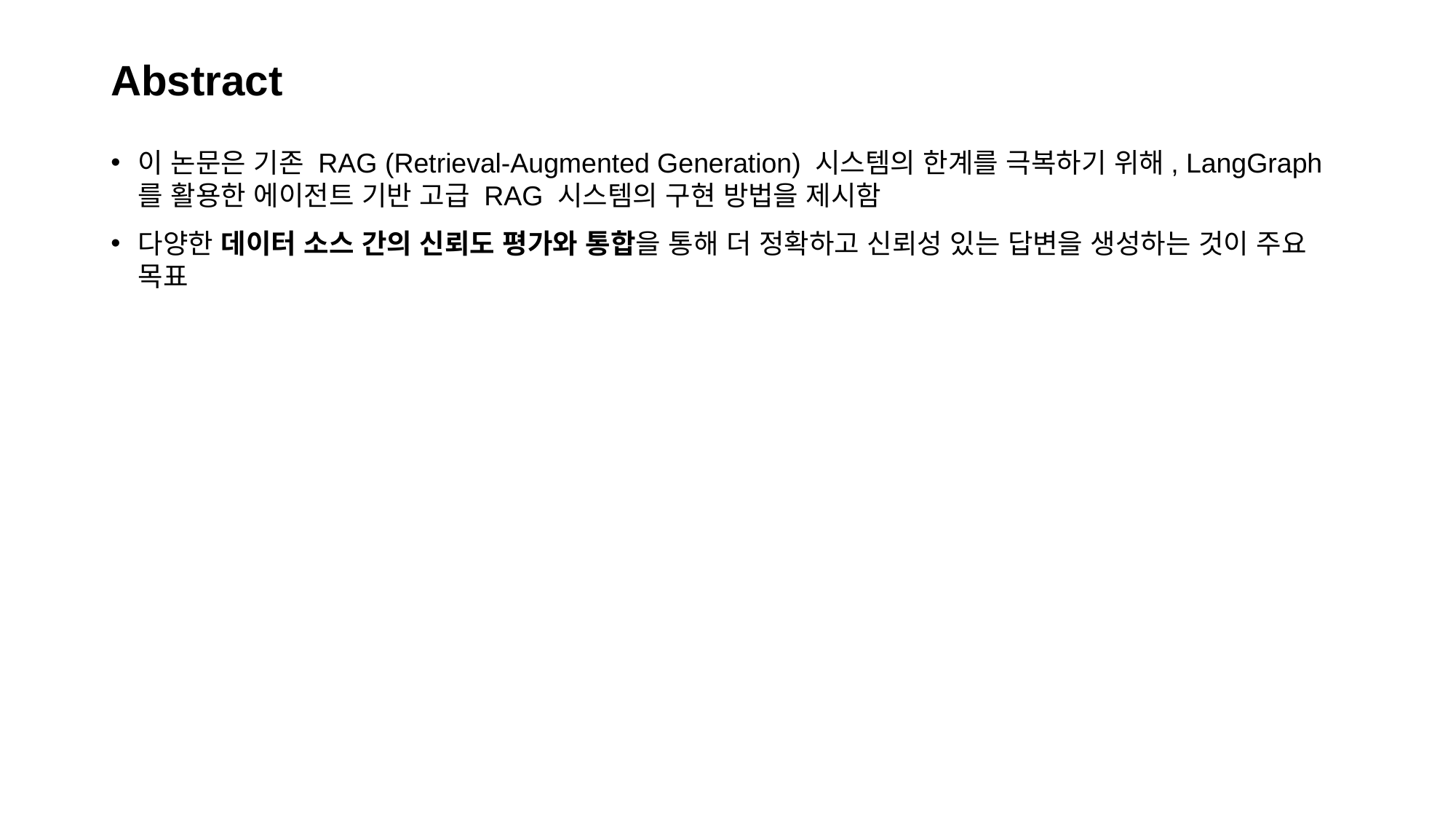

# Abstract
이 논문은 기존 RAG (Retrieval-Augmented Generation) 시스템의 한계를 극복하기 위해, LangGraph를 활용한 에이전트 기반 고급 RAG 시스템의 구현 방법을 제시함
다양한 데이터 소스 간의 신뢰도 평가와 통합을 통해 더 정확하고 신뢰성 있는 답변을 생성하는 것이 주요 목표